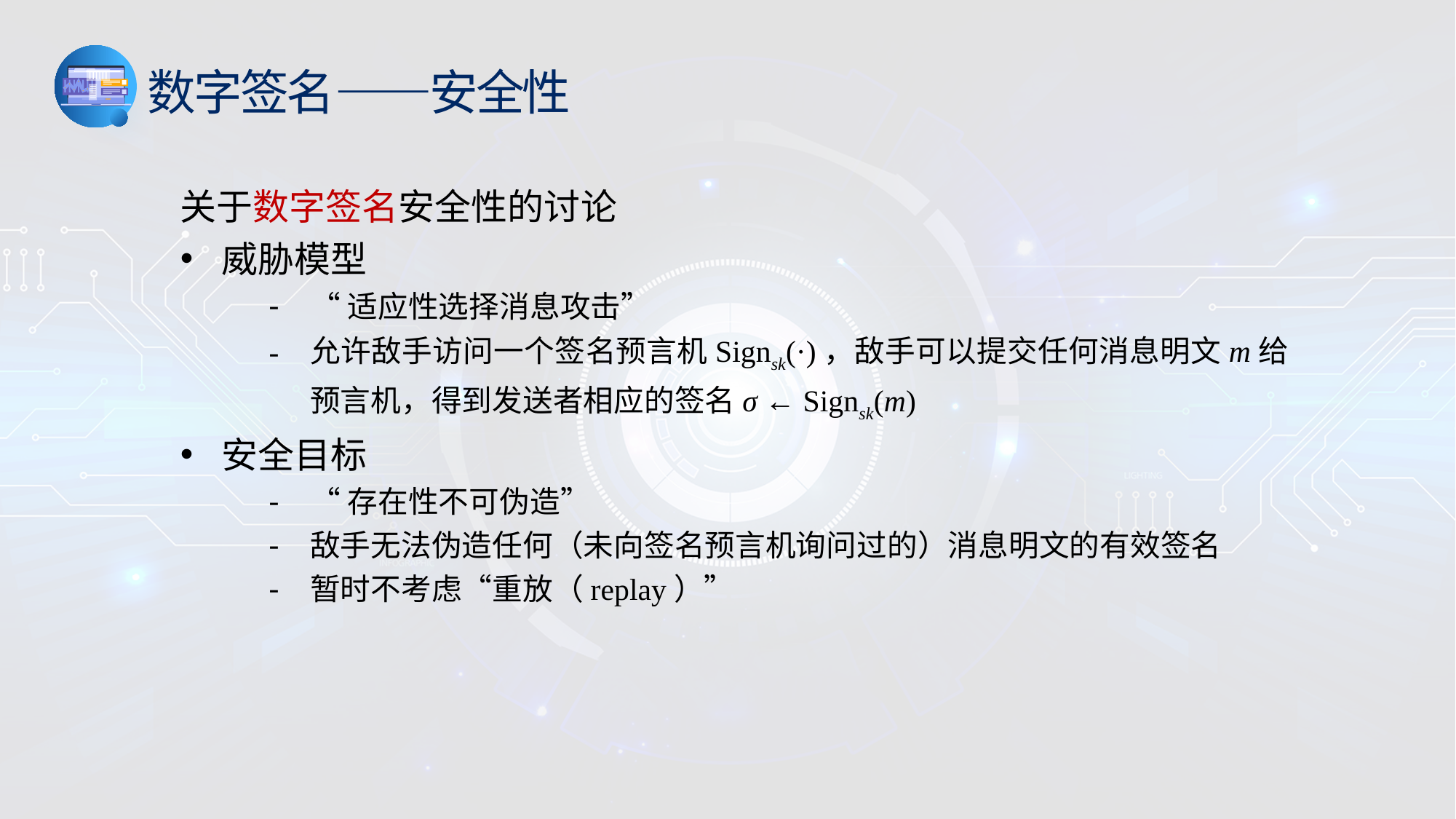

数字签名——安全性

关于数字签名安全性的讨论
威胁模型
“适应性选择消息攻击”
允许敌手访问一个签名预言机Signsk(·)，敌手可以提交任何消息明文m给预言机，得到发送者相应的签名σ ← Signsk(m)
安全目标
“存在性不可伪造”
敌手无法伪造任何（未向签名预言机询问过的）消息明文的有效签名
暂时不考虑“重放（replay）”